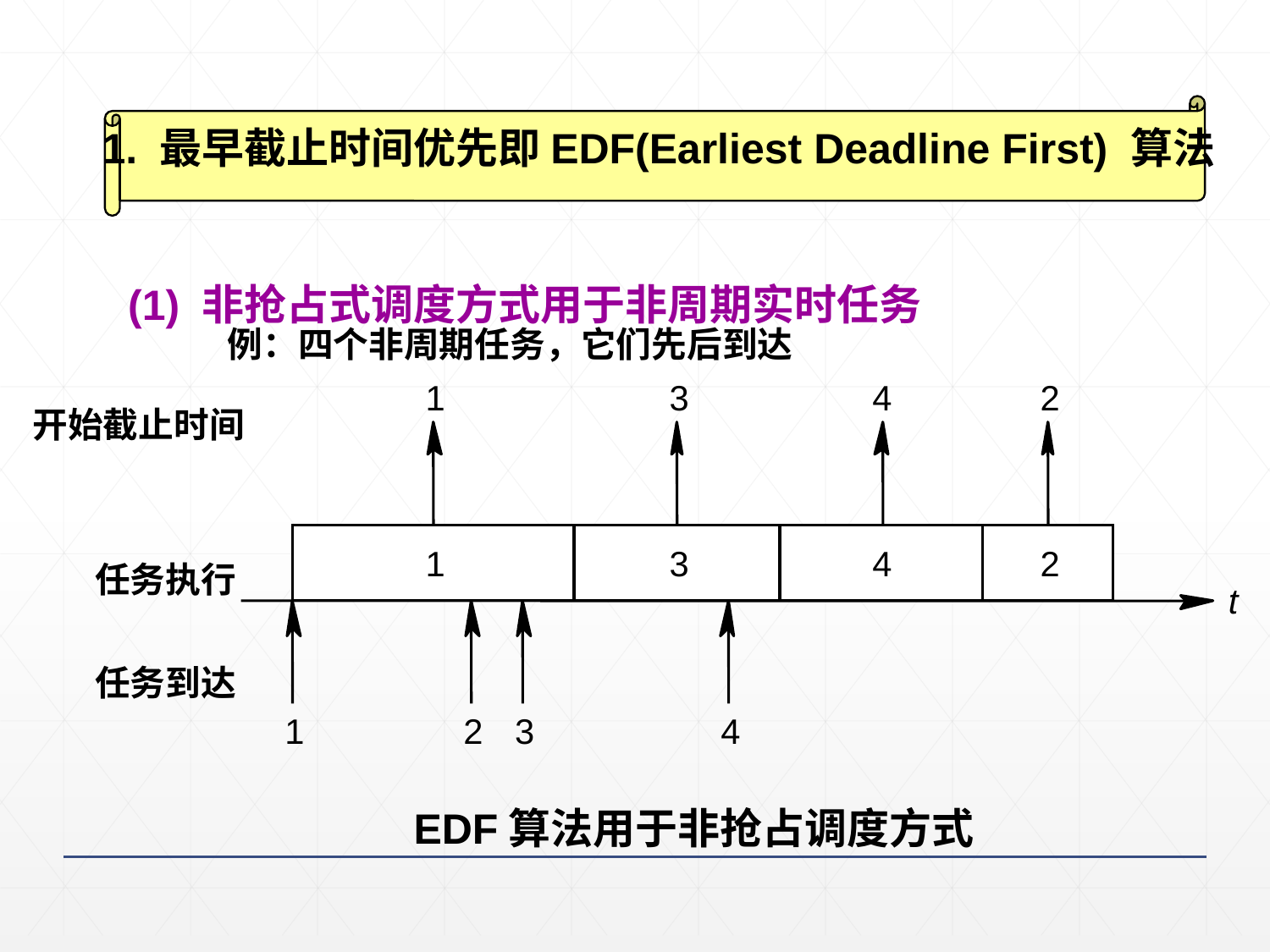

114
1. 最早截止时间优先即EDF(Earliest Deadline First) 算法

(1) 非抢占式调度方式用于非周期实时任务
例：四个非周期任务，它们先后到达
1
3
4
2
开始截止时间

1
3
4
2
任务执行
t

任务到达
1
2
3
4
EDF算法用于非抢占调度方式